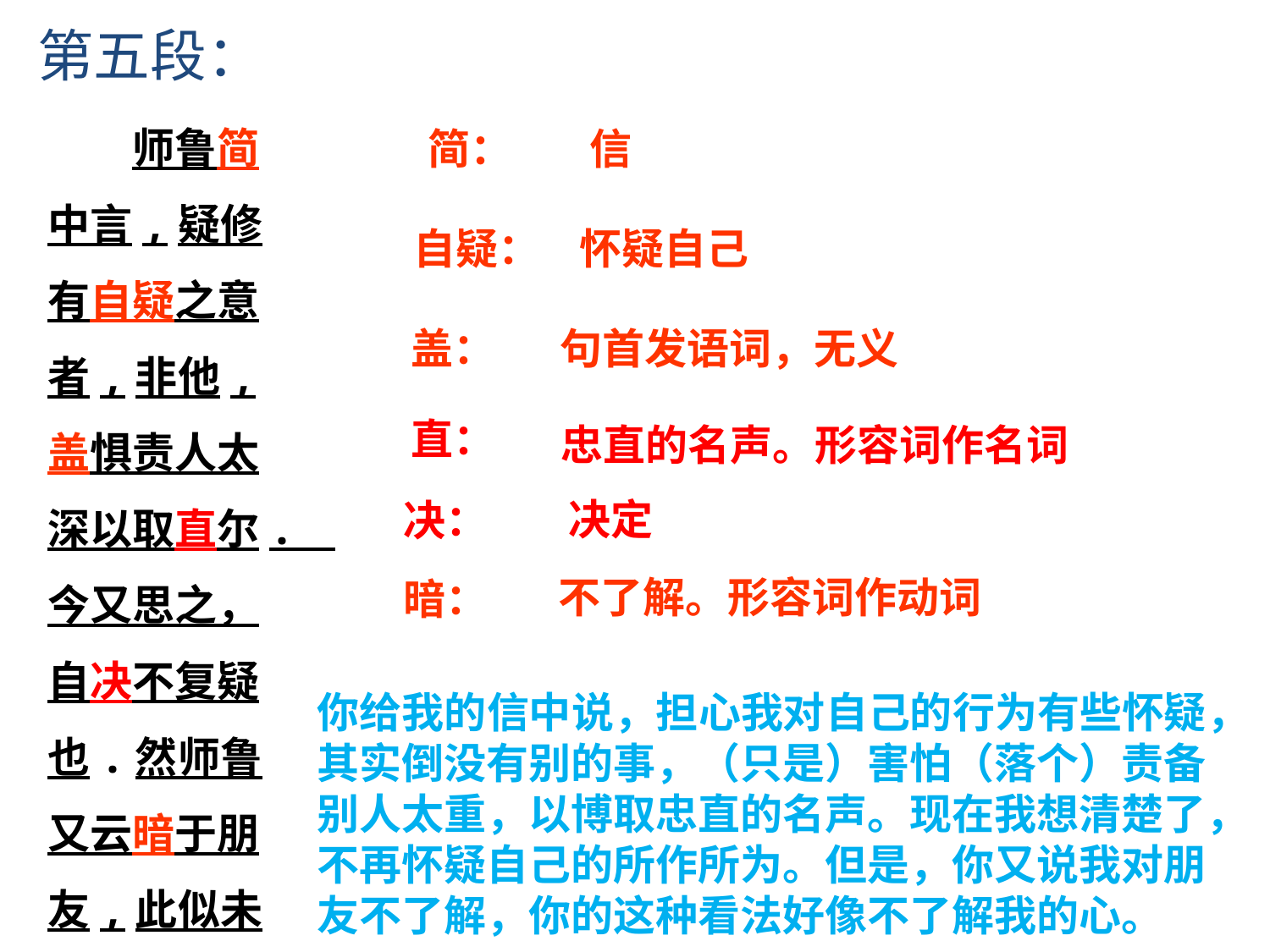

第五段：
　　师鲁简中言,疑修有自疑之意者,非他,盖惧责人太深以取直尔.今又思之，自决不复疑也.然师鲁又云暗于朋友,此似未知修心.
简：
信
怀疑自己
自疑：
句首发语词，无义
盖：
直：
忠直的名声。形容词作名词
决定
决：
不了解。形容词作动词
暗：
你给我的信中说，担心我对自己的行为有些怀疑，其实倒没有别的事，（只是）害怕（落个）责备别人太重，以博取忠直的名声。现在我想清楚了，不再怀疑自己的所作所为。但是，你又说我对朋友不了解，你的这种看法好像不了解我的心。